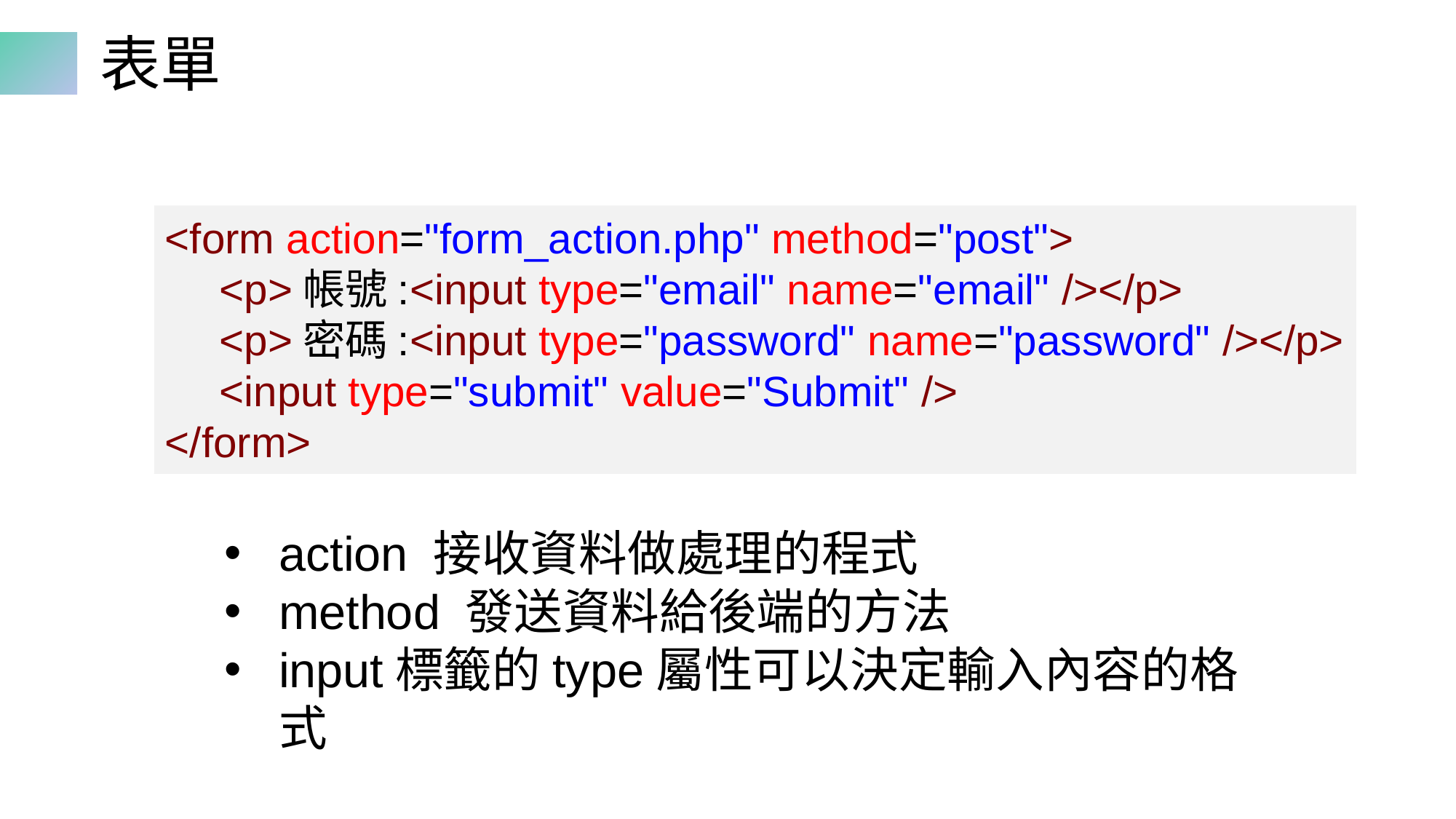

# 表單
<form action="form_action.php" method="post">
<p>帳號:<input type="email" name="email" /></p>
<p>密碼:<input type="password" name="password" /></p>
<input type="submit" value="Submit" />
</form>
action 接收資料做處理的程式
method 發送資料給後端的方法
input標籤的type屬性可以決定輸入內容的格式